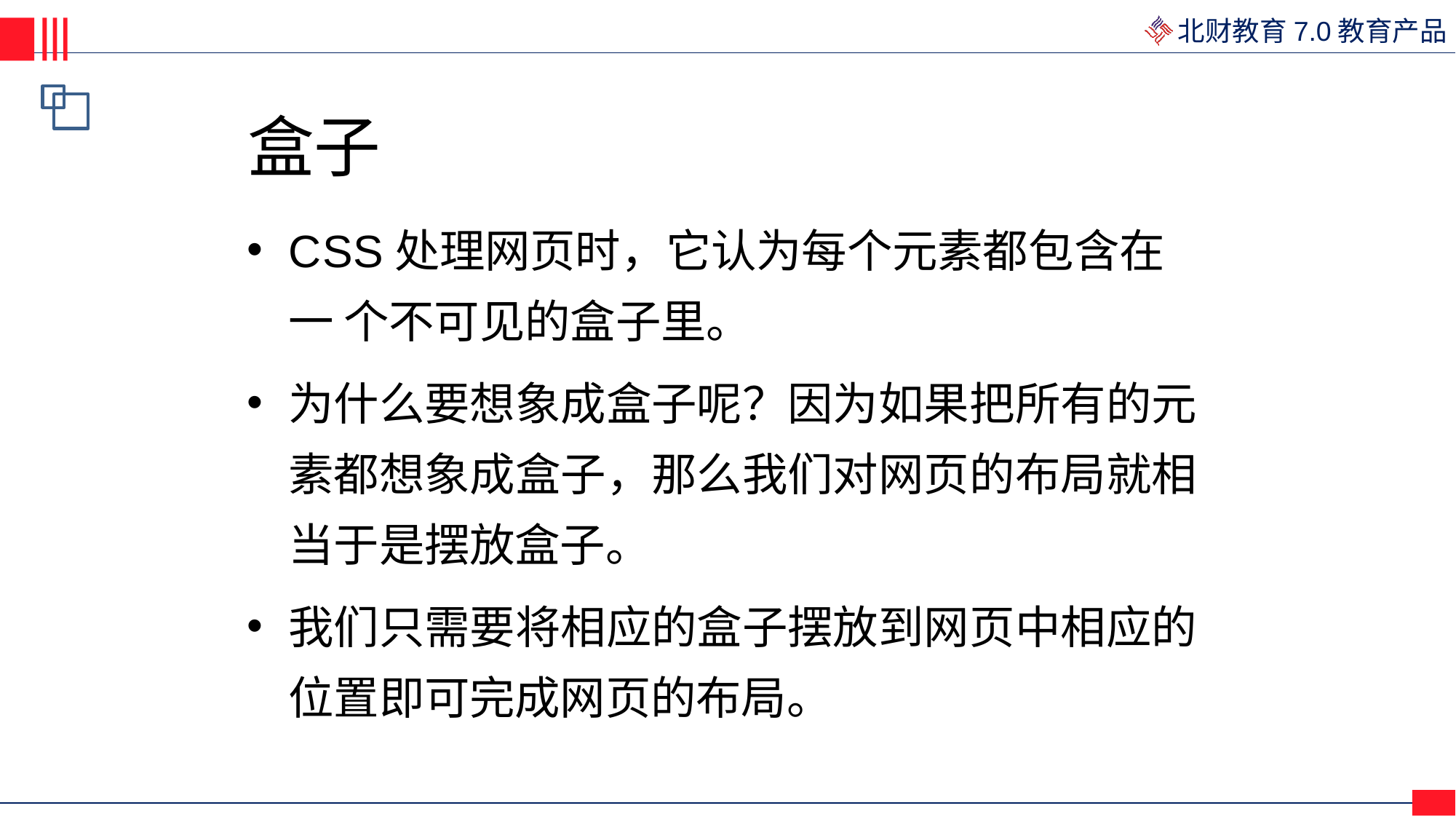

# 盒子
CSS处理网页时，它认为每个元素都包含在一 个不可见的盒子里。
为什么要想象成盒子呢？因为如果把所有的元 素都想象成盒子，那么我们对网页的布局就相 当于是摆放盒子。
我们只需要将相应的盒子摆放到网页中相应的 位置即可完成网页的布局。